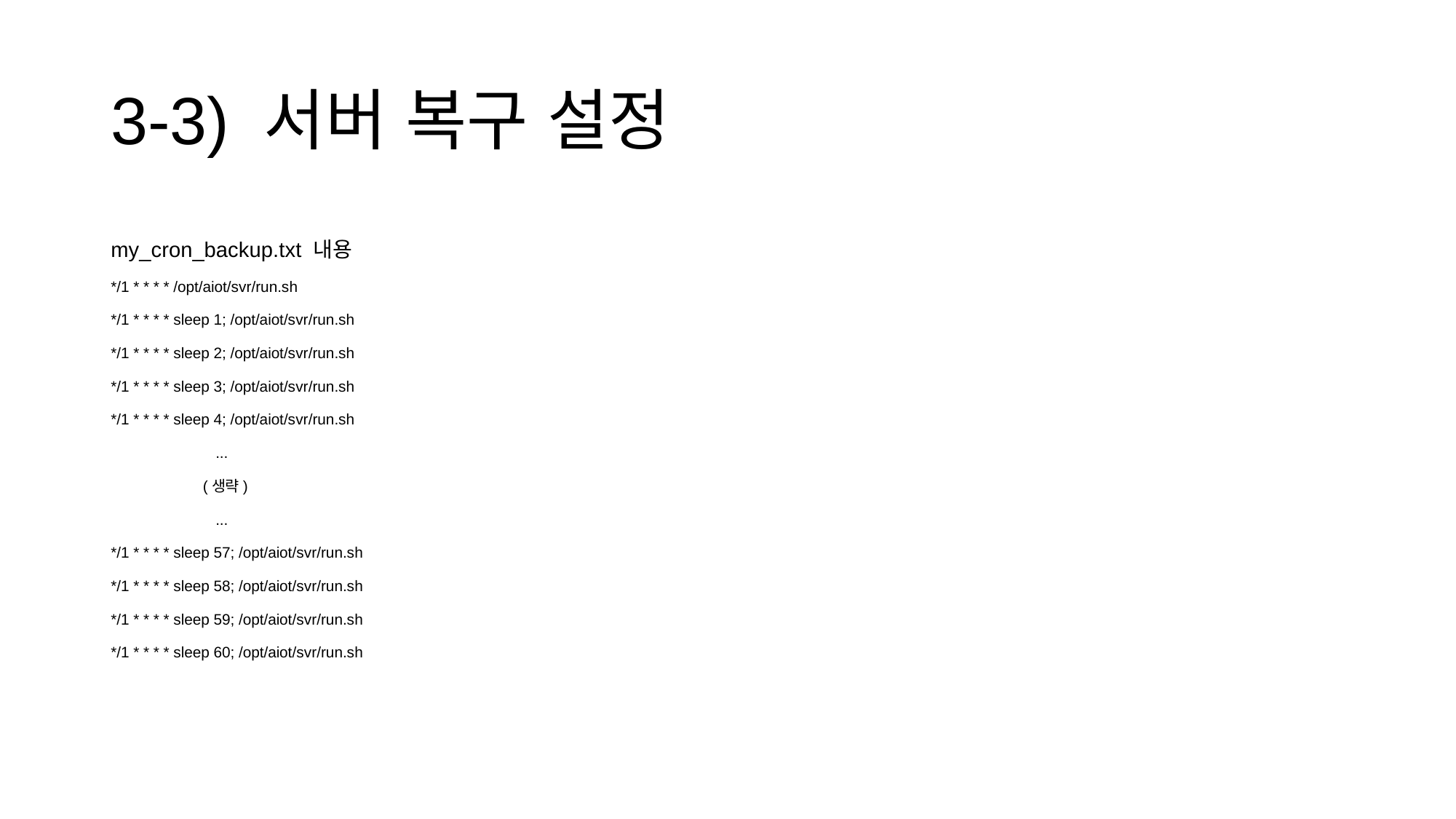

# 3-3) 서버 복구 설정
my_cron_backup.txt 내용
*/1 * * * * /opt/aiot/svr/run.sh
*/1 * * * * sleep 1; /opt/aiot/svr/run.sh
*/1 * * * * sleep 2; /opt/aiot/svr/run.sh
*/1 * * * * sleep 3; /opt/aiot/svr/run.sh
*/1 * * * * sleep 4; /opt/aiot/svr/run.sh
                         ...
                      (생략)
                         ...
*/1 * * * * sleep 57; /opt/aiot/svr/run.sh
*/1 * * * * sleep 58; /opt/aiot/svr/run.sh
*/1 * * * * sleep 59; /opt/aiot/svr/run.sh
*/1 * * * * sleep 60; /opt/aiot/svr/run.sh